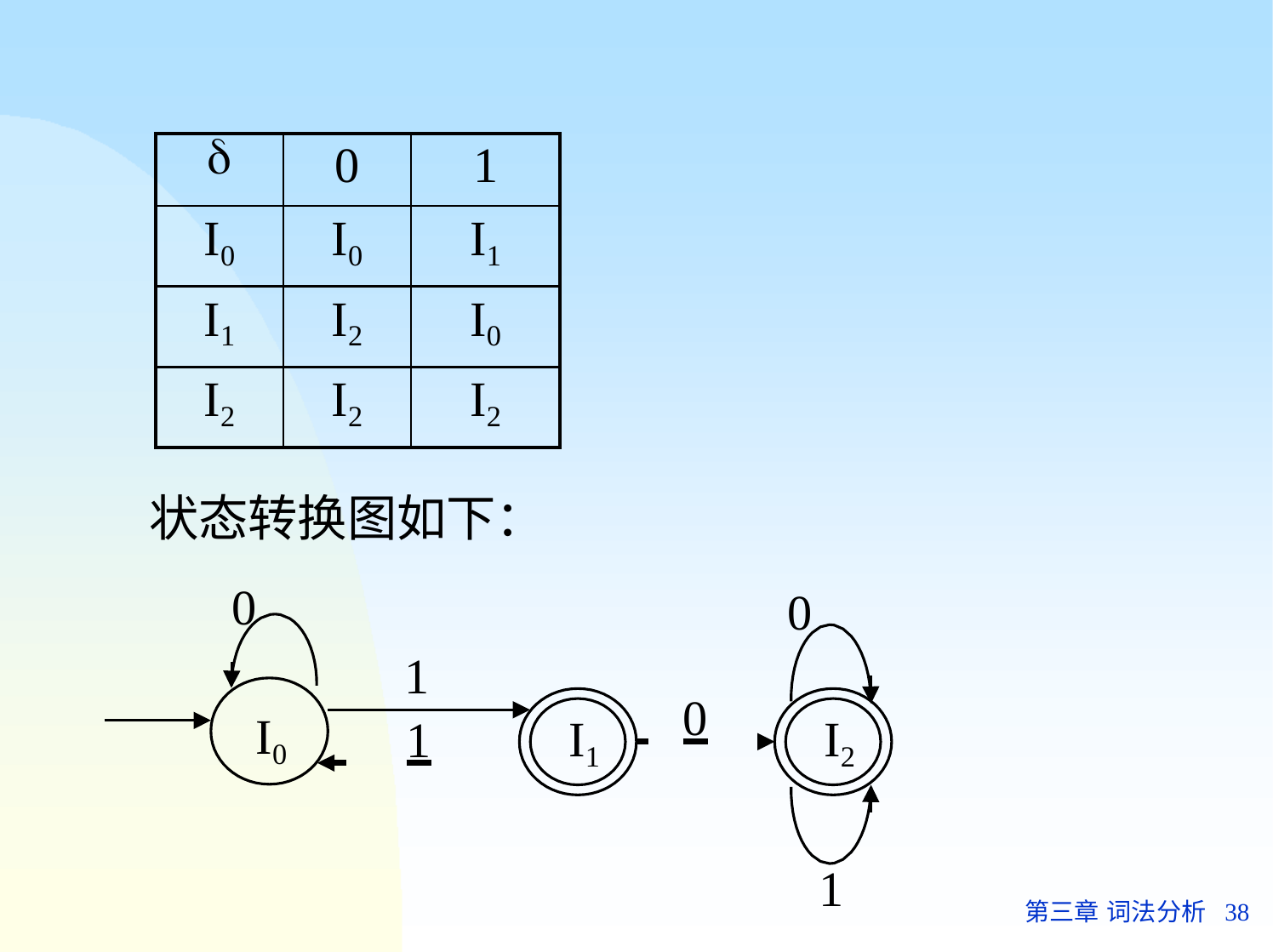

| δ | 0 | 1 |
| --- | --- | --- |
| I0 | I0 | I1 |
| I1 | I2 | I0 |
| I2 | I2 | I2 |
状态转换图如下：
0
1
0

 	0

I0
I1
I2
 	1

1
第三章 词法分析	38